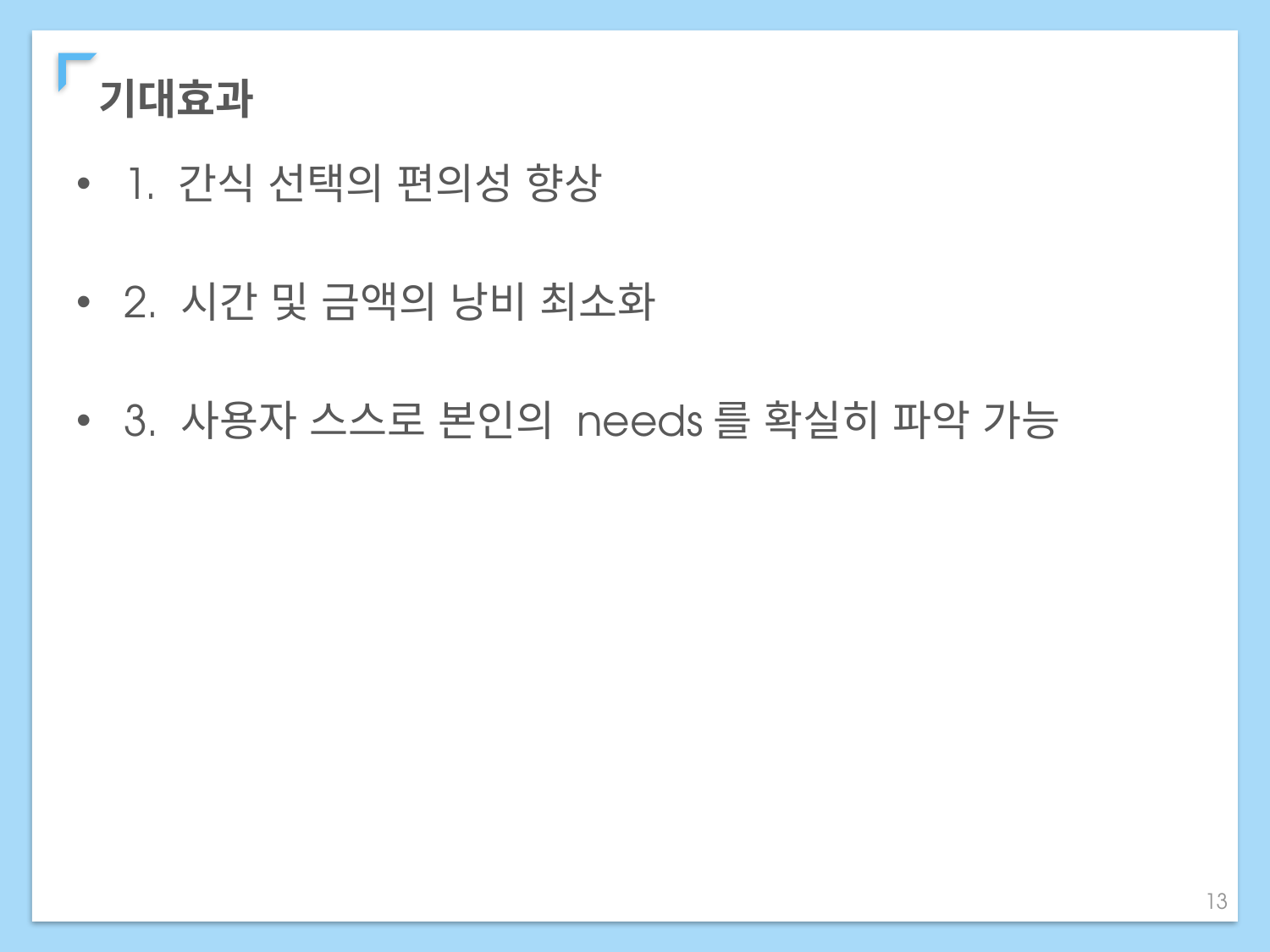

# 기대효과
1. 간식 선택의 편의성 향상

2. 시간 및 금액의 낭비 최소화

3. 사용자 스스로 본인의 needs를 확실히 파악 가능

13